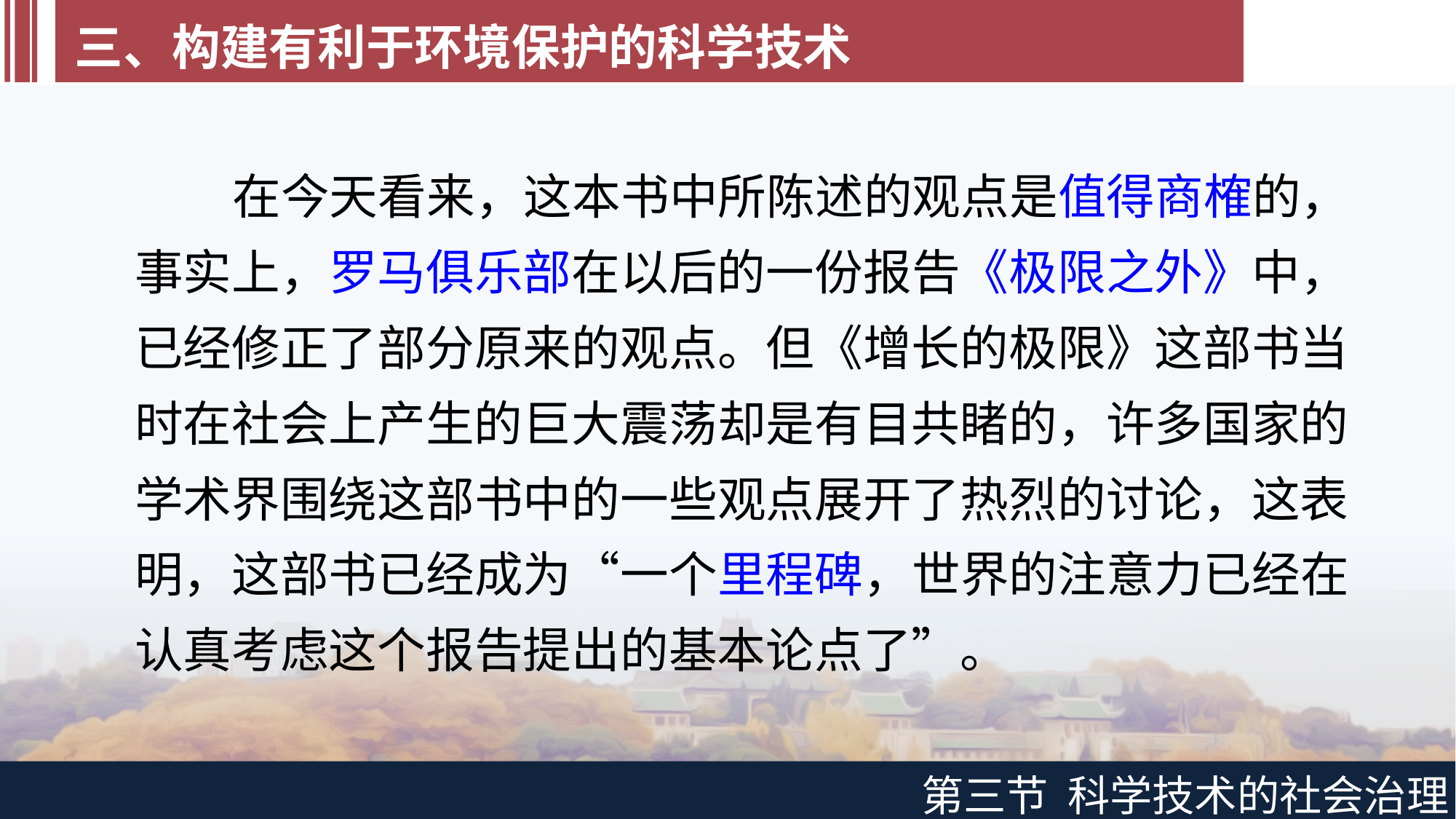

三、构建有利于环境保护的科学技术
在今天看来，这本书中所陈述的观点是值得商榷的，事实上，罗马俱乐部在以后的一份报告《极限之外》中，已经修正了部分原来的观点。但《增长的极限》这部书当时在社会上产生的巨大震荡却是有目共睹的，许多国家的学术界围绕这部书中的一些观点展开了热烈的讨论，这表明，这部书已经成为“一个里程碑，世界的注意力已经在认真考虑这个报告提出的基本论点了”。

第三节  科学技术的社会治理